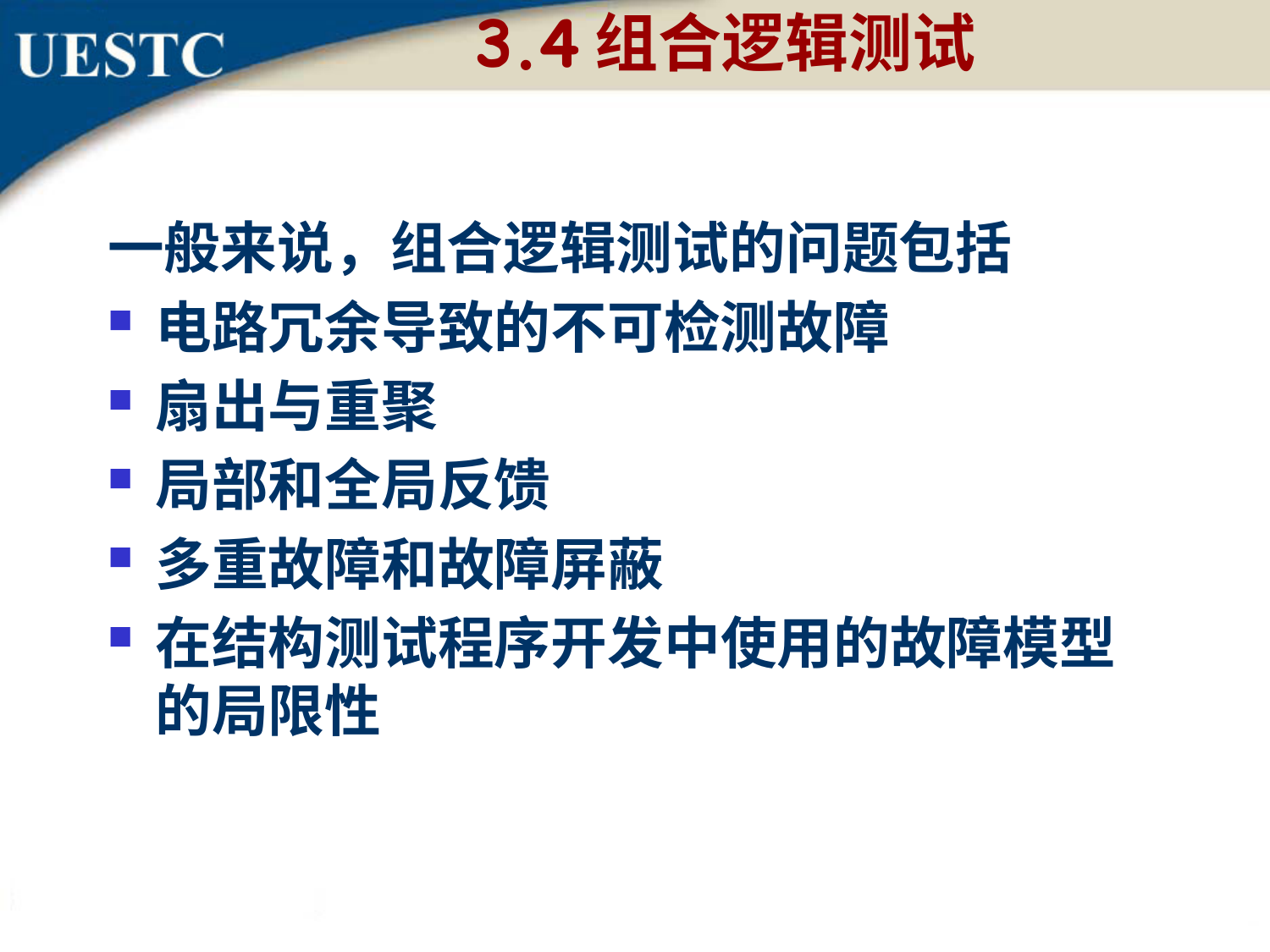

3.4组合逻辑测试

一般来说，组合逻辑测试的问题包括
电路冗余导致的不可检测故障
扇出与重聚
局部和全局反馈
多重故障和故障屏蔽
在结构测试程序开发中使用的故障模型的局限性